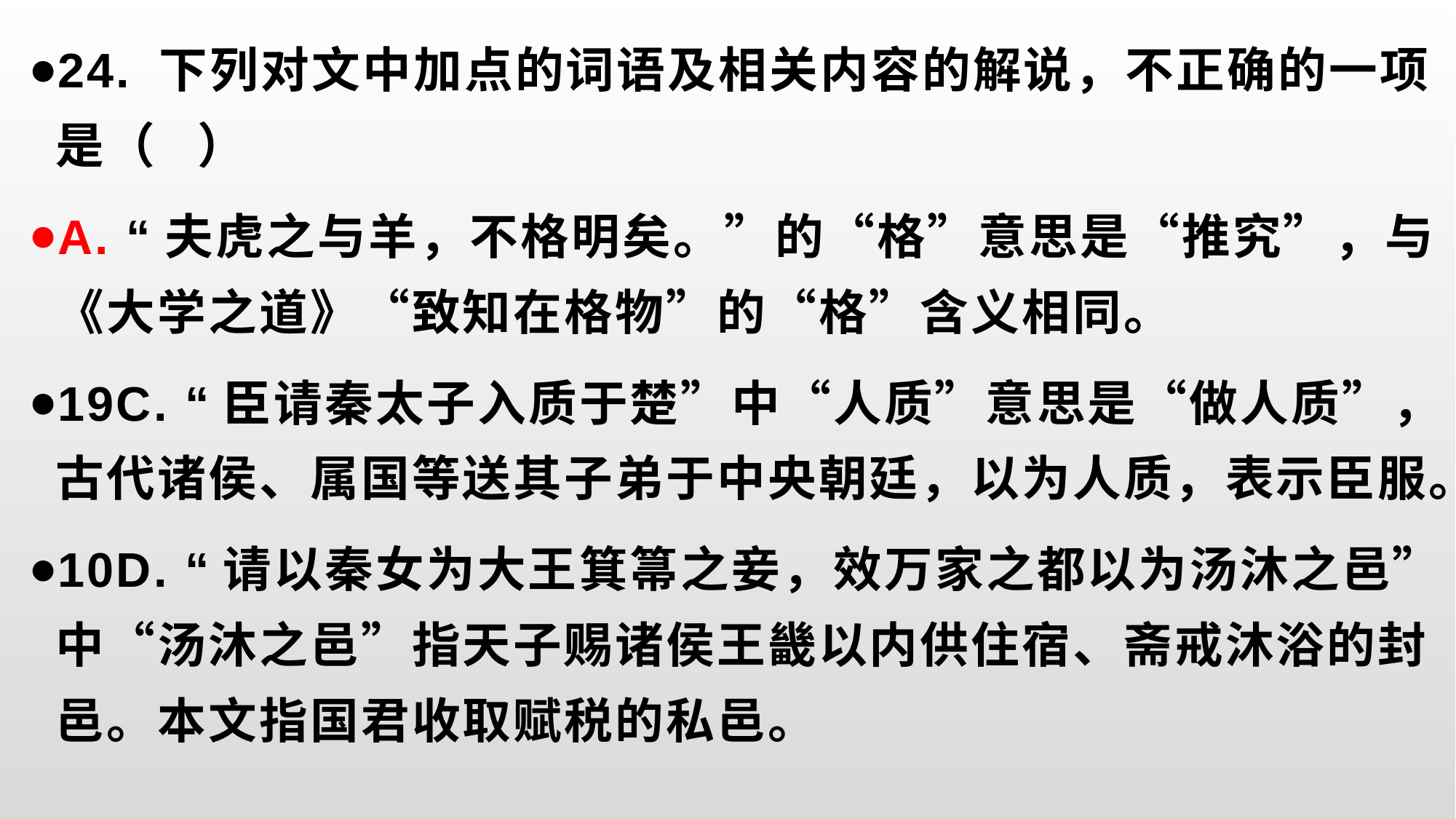

24. 下列对文中加点的词语及相关内容的解说，不正确的一项是（   ）
A. “夫虎之与羊，不格明矣。”的“格”意思是“推究”，与《大学之道》“致知在格物”的“格”含义相同。
19C. “臣请秦太子入质于楚”中“人质”意思是“做人质”，古代诸侯、属国等送其子弟于中央朝廷，以为人质，表示臣服。
10D. “请以秦女为大王箕箒之妾，效万家之都以为汤沐之邑”中“汤沐之邑”指天子赐诸侯王畿以内供住宿、斋戒沐浴的封邑。本文指国君收取赋税的私邑。